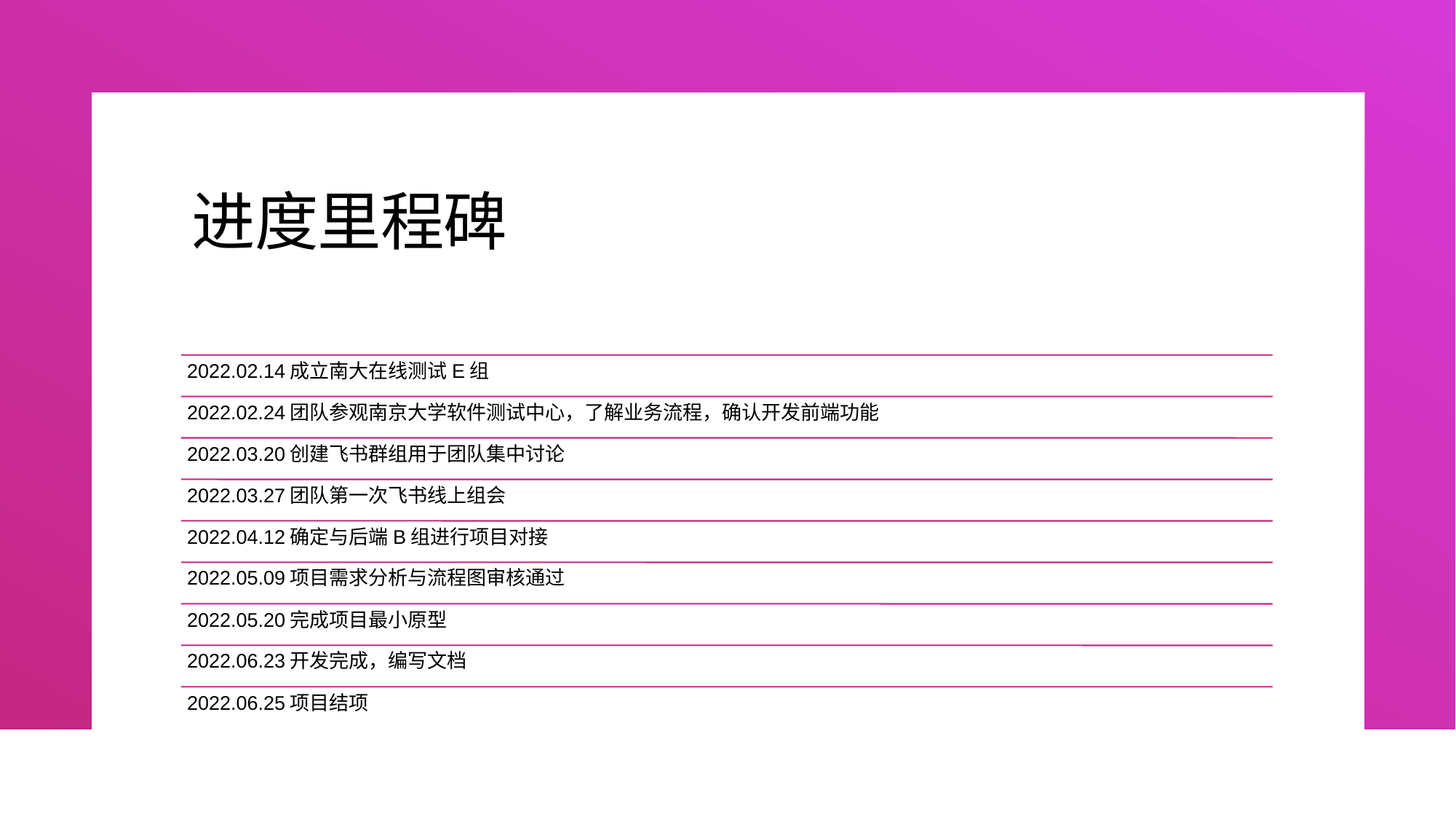

# 进度里程碑
2022.02.14成立南大在线测试E组
2022.02.24团队参观南京大学软件测试中心，了解业务流程，确认开发前端功能
2022.03.20创建飞书群组用于团队集中讨论
2022.03.27团队第一次飞书线上组会
2022.04.12确定与后端B组进行项目对接
2022.05.09项目需求分析与流程图审核通过
2022.05.20完成项目最小原型
2022.06.23开发完成，编写文档
2022.06.25项目结项